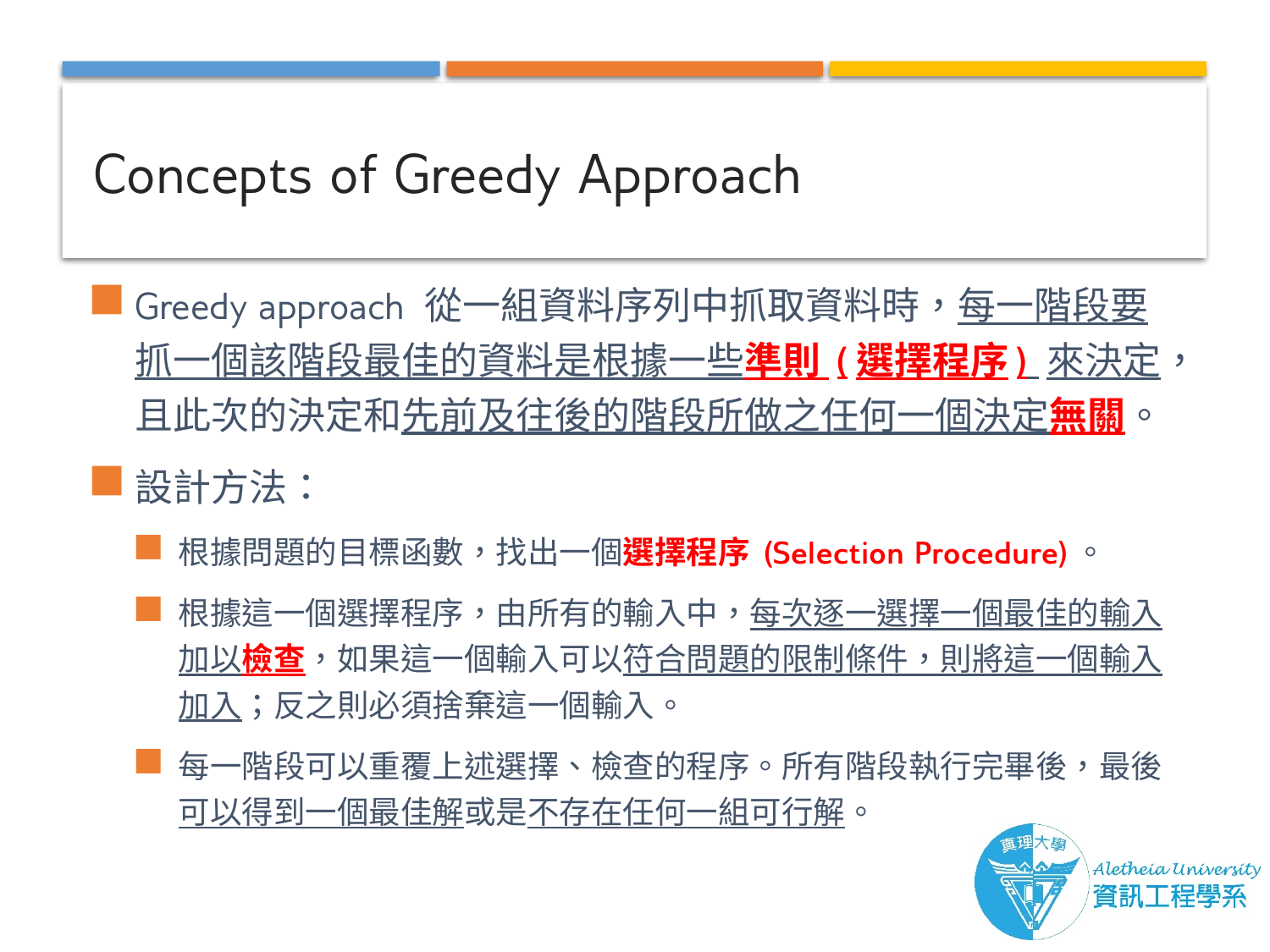

# Concepts of Greedy Approach
Greedy approach 從一組資料序列中抓取資料時，每一階段要抓一個該階段最佳的資料是根據一些準則 (選擇程序) 來決定，且此次的決定和先前及往後的階段所做之任何一個決定無關。
設計方法：
根據問題的目標函數，找出一個選擇程序 (Selection Procedure)。
根據這一個選擇程序，由所有的輸入中，每次逐一選擇一個最佳的輸入加以檢查，如果這一個輸入可以符合問題的限制條件，則將這一個輸入加入；反之則必須捨棄這一個輸入。
每一階段可以重覆上述選擇、檢查的程序。所有階段執行完畢後，最後可以得到一個最佳解或是不存在任何一組可行解。